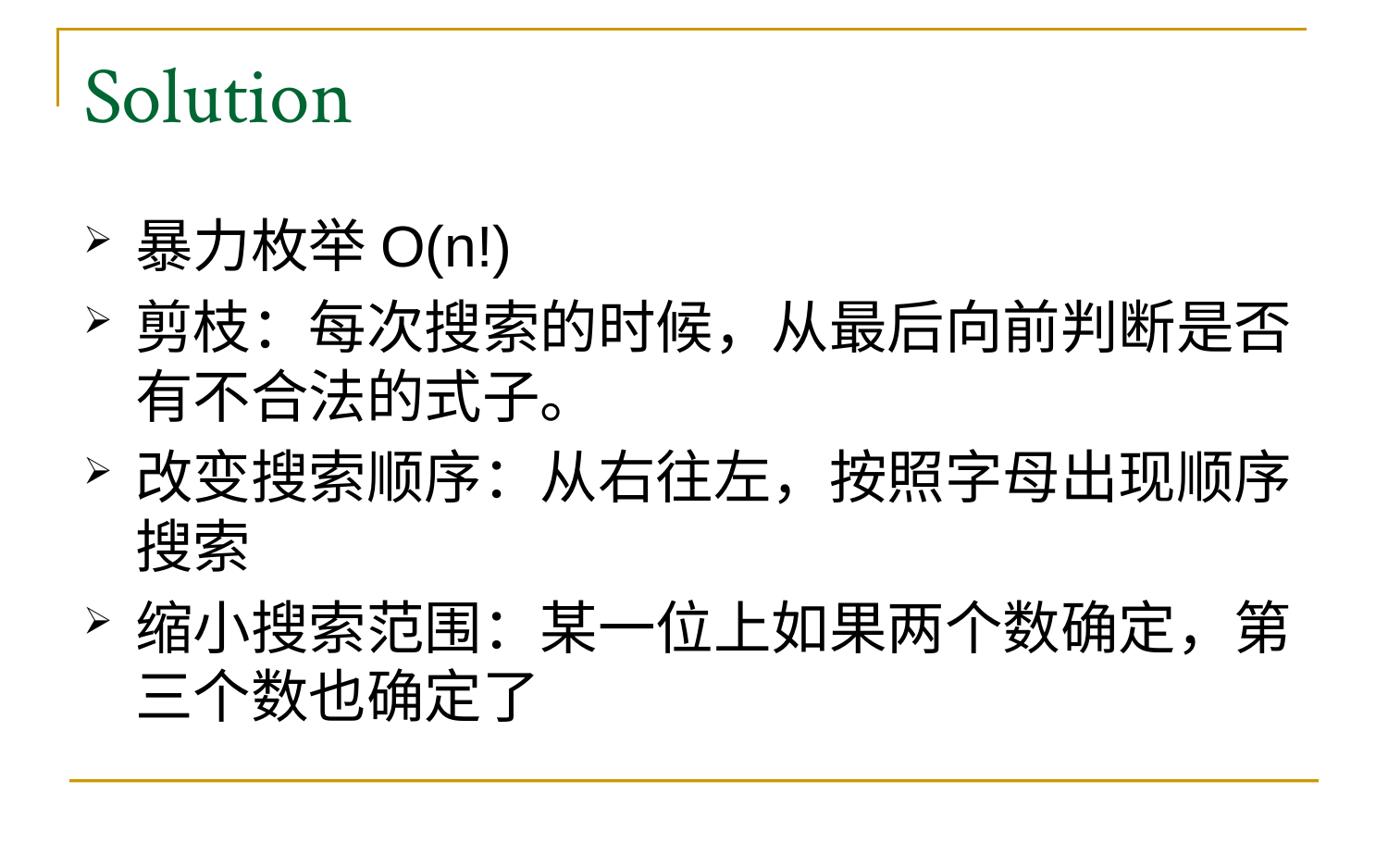

# Solution
暴力枚举O(n!)
剪枝：每次搜索的时候，从最后向前判断是否有不合法的式子。
改变搜索顺序：从右往左，按照字母出现顺序搜索
缩小搜索范围：某一位上如果两个数确定，第三个数也确定了